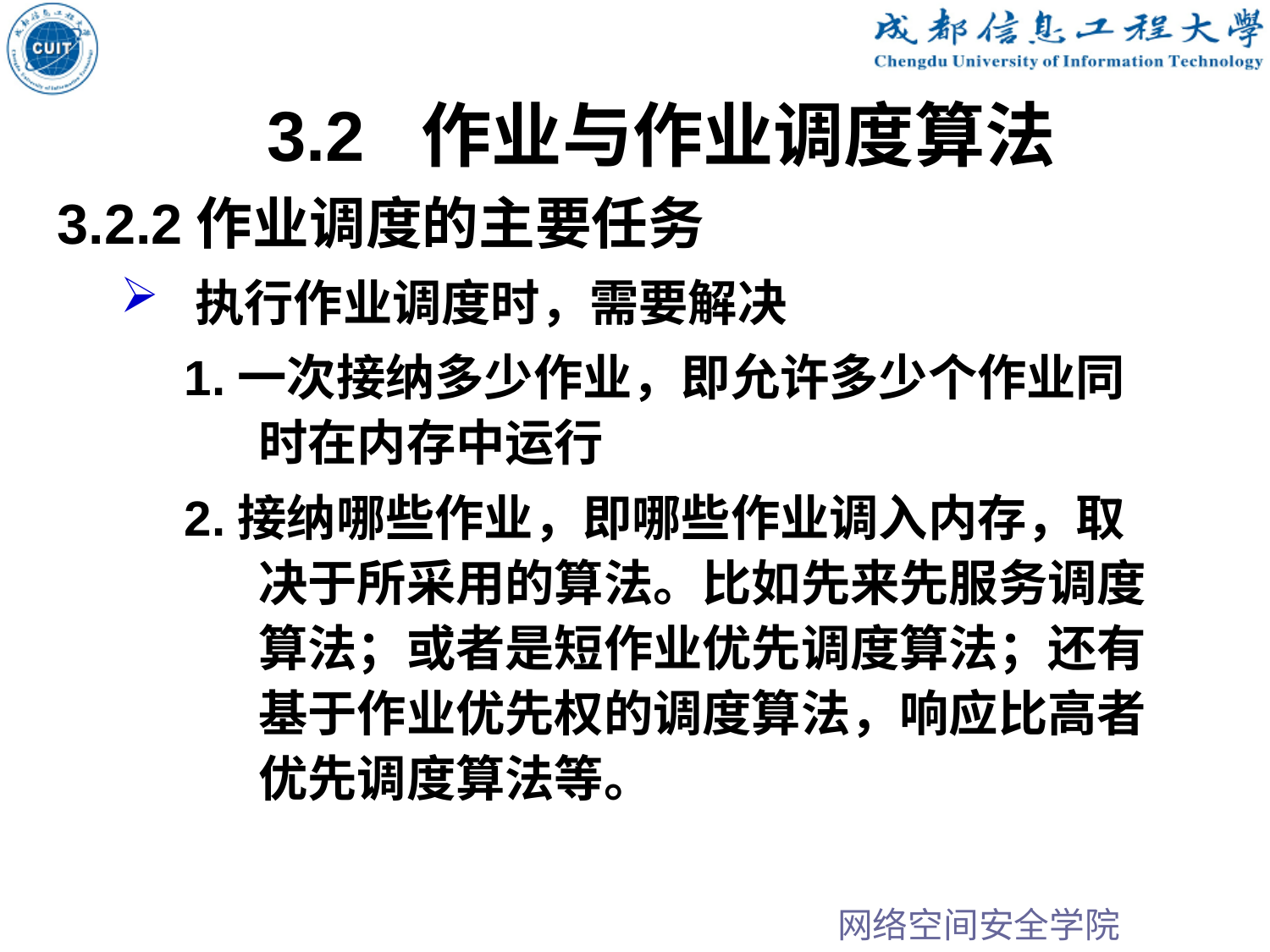

3.2  作业与作业调度算法
3.2.2作业调度的主要任务
执行作业调度时，需要解决
1.一次接纳多少作业，即允许多少个作业同时在内存中运行
2.接纳哪些作业，即哪些作业调入内存，取决于所采用的算法。比如先来先服务调度算法；或者是短作业优先调度算法；还有基于作业优先权的调度算法，响应比高者优先调度算法等。